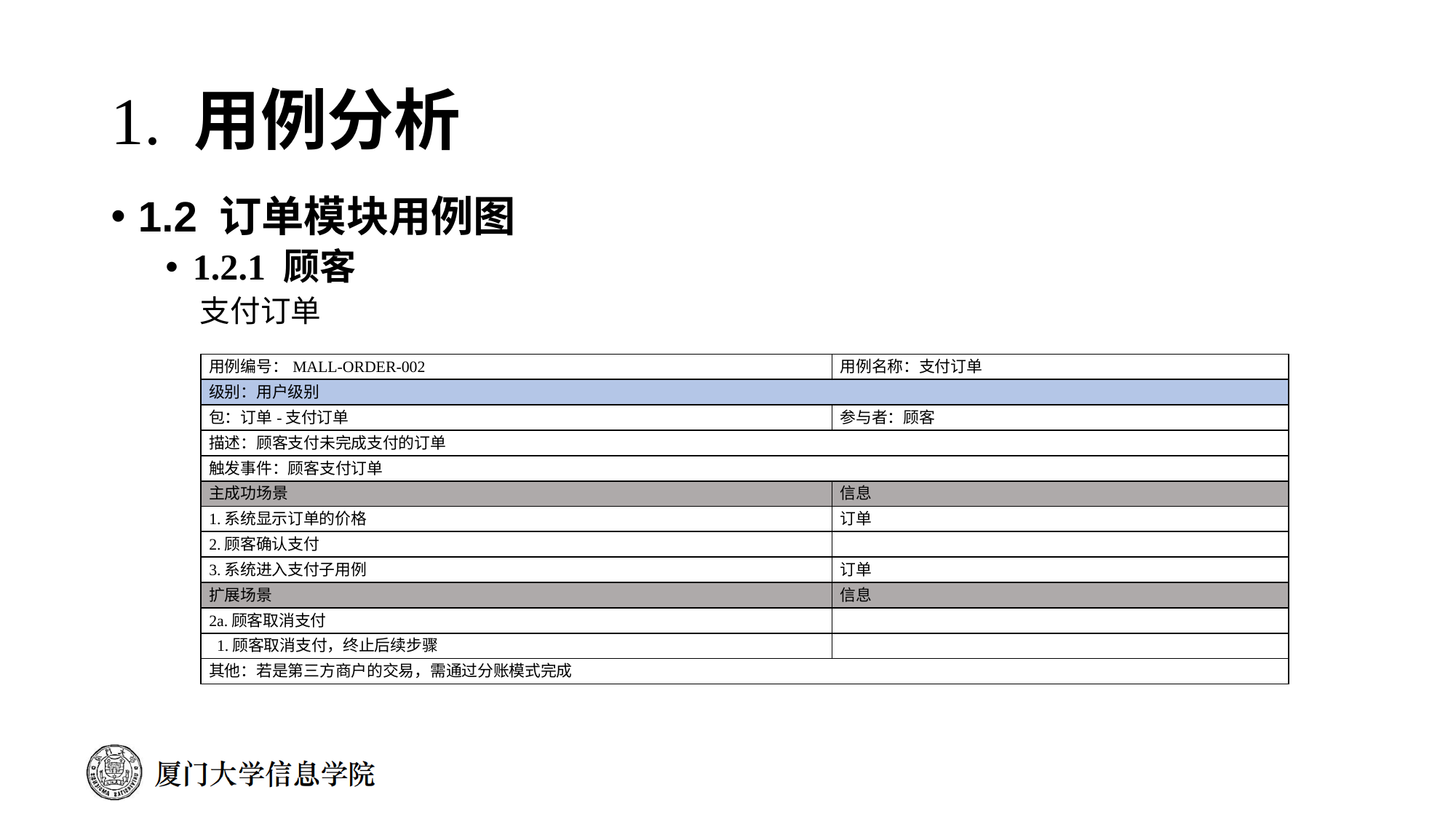

# 1. 用例分析
1.2 订单模块用例图
1.2.1 顾客
    支付订单

| 用例编号：MALL-ORDER-002 | 用例名称：支付订单 |
| --- | --- |
| 级别：用户级别 |  |
| 包：订单-支付订单 | 参与者：顾客 |
| 描述：顾客支付未完成支付的订单 |  |
| 触发事件：顾客支付订单 |  |
| 主成功场景 | 信息 |
| 1.系统显示订单的价格 | 订单 |
| 2.顾客确认支付 |  |
| 3.系统进入支付子用例 | 订单 |
| 扩展场景 | 信息 |
| 2a.顾客取消支付 |  |
| 1.顾客取消支付，终止后续步骤 |  |
| 其他：若是第三方商户的交易，需通过分账模式完成 |  |